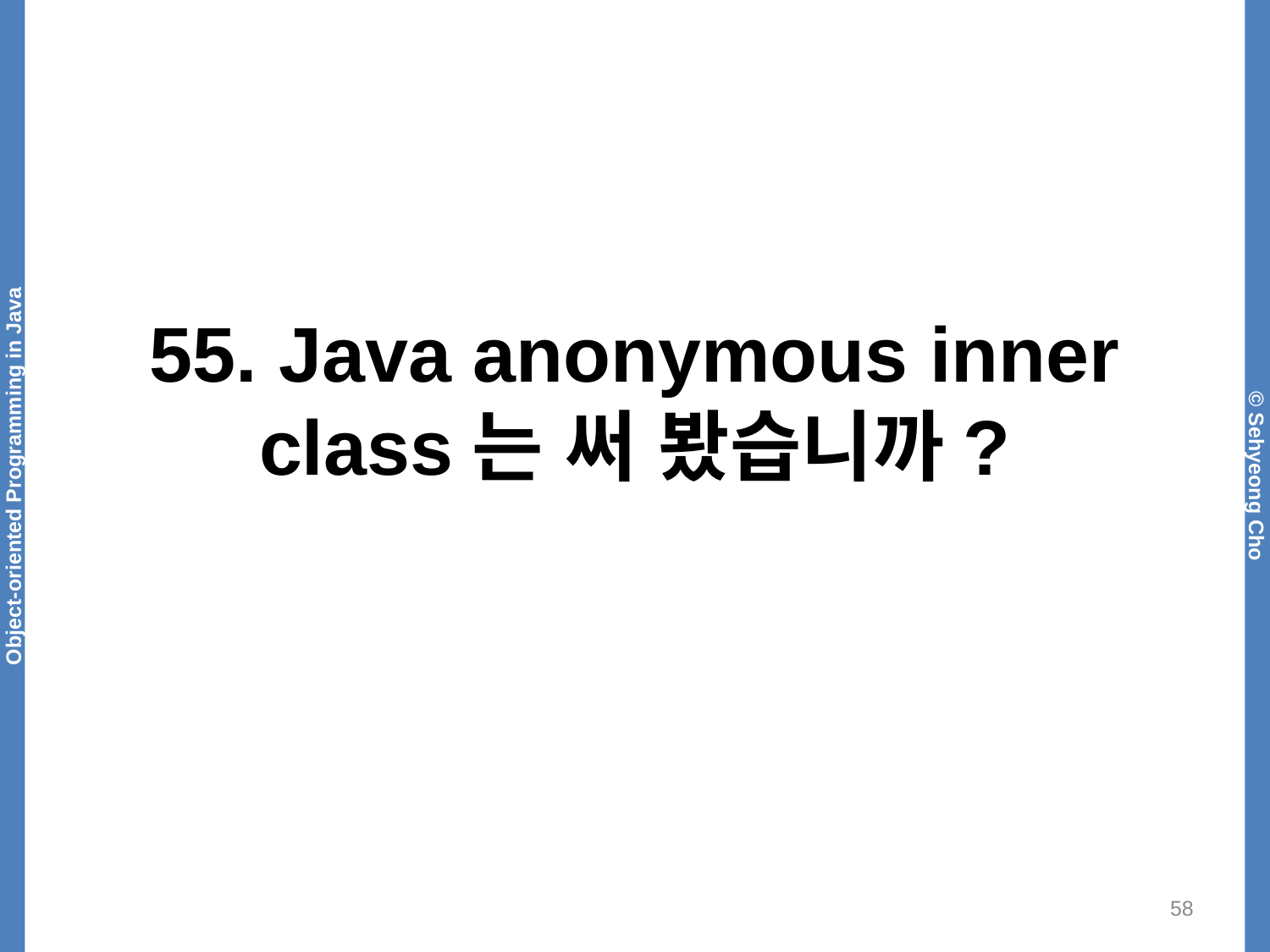

# 55. Java anonymous inner class는 써 봤습니까?

58